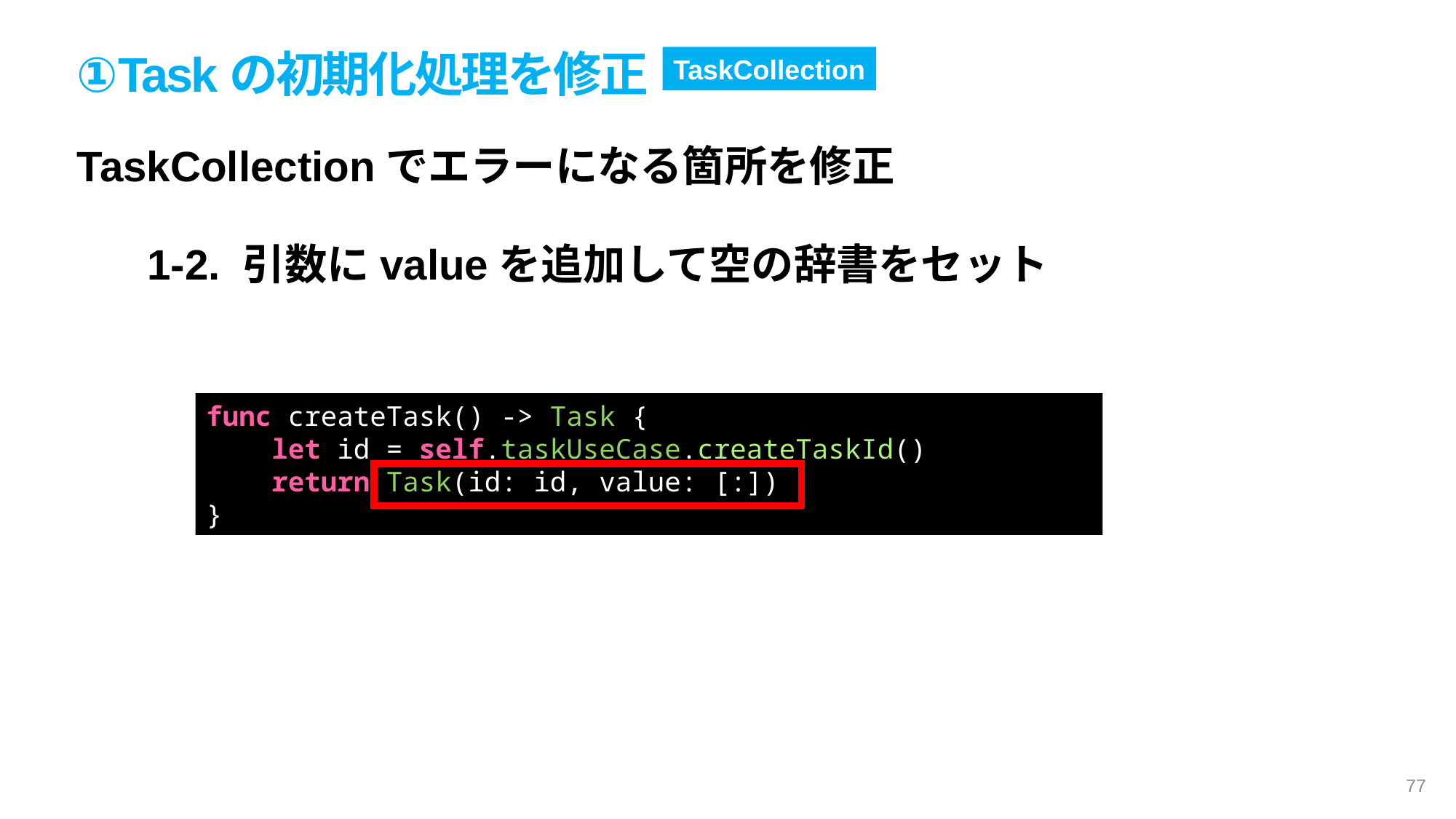

①Taskの初期化処理を修正
TaskCollection
TaskCollectionでエラーになる箇所を修正
1-2. 引数にvalueを追加して空の辞書をセット
func createTask() -> Task {
    let id = self.taskUseCase.createTaskId()
    return Task(id: id, value: [:])
}

77